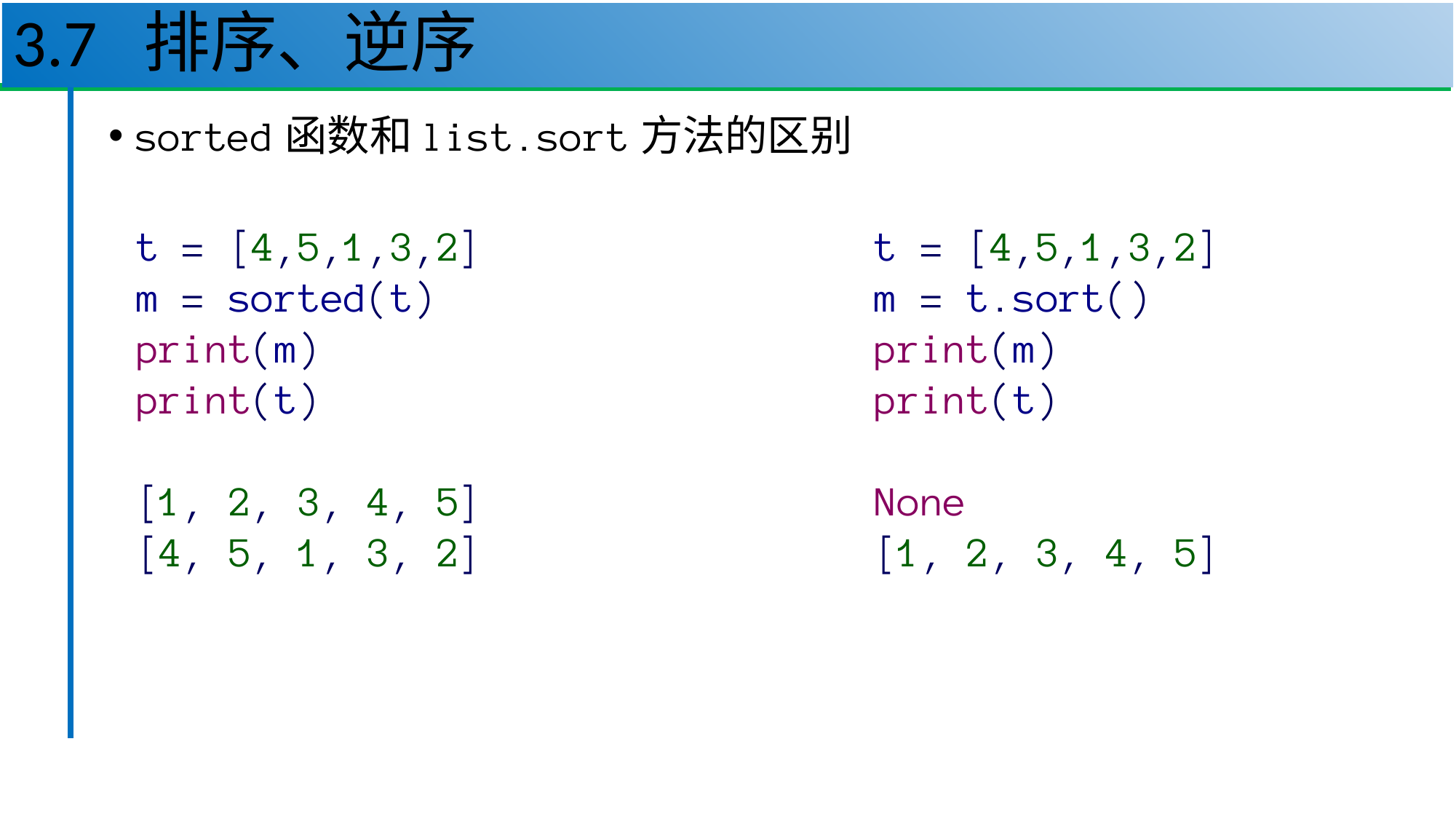

# 3.7  排序、逆序
30
sorted函数和list.sort方法的区别
t = [4,5,1,3,2]
m = t.sort()
print(m)
print(t)

None
[1, 2, 3, 4, 5]
t = [4,5,1,3,2]
m = sorted(t)
print(m)
print(t)

[1, 2, 3, 4, 5]
[4, 5, 1, 3, 2]